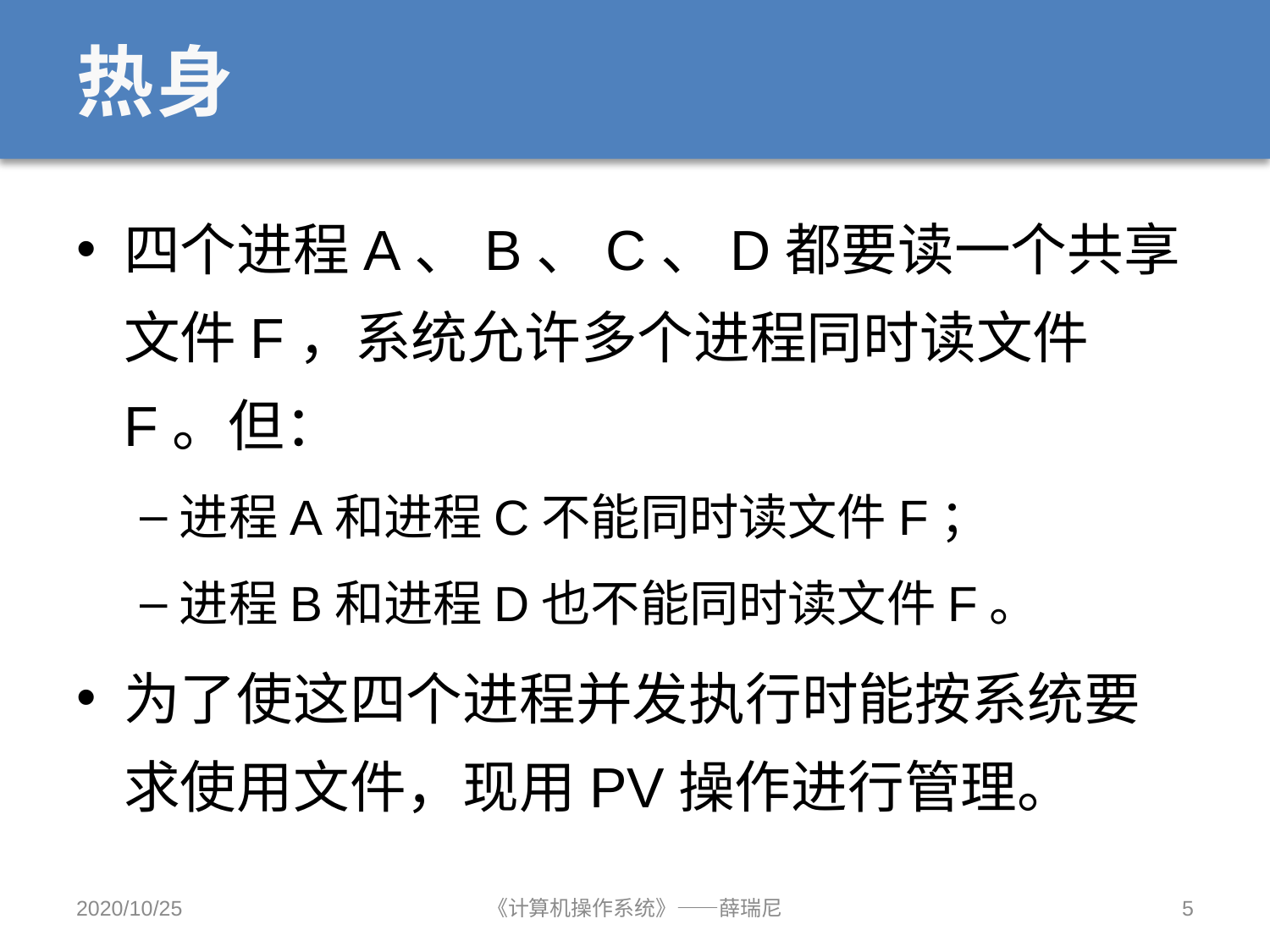

# 热身
四个进程A、B、C、D都要读一个共享文件F，系统允许多个进程同时读文件F。但：
进程A和进程C不能同时读文件F；
进程B和进程D也不能同时读文件F。
为了使这四个进程并发执行时能按系统要求使用文件，现用PV操作进行管理。

2020/10/25
《计算机操作系统》——薛瑞尼
5